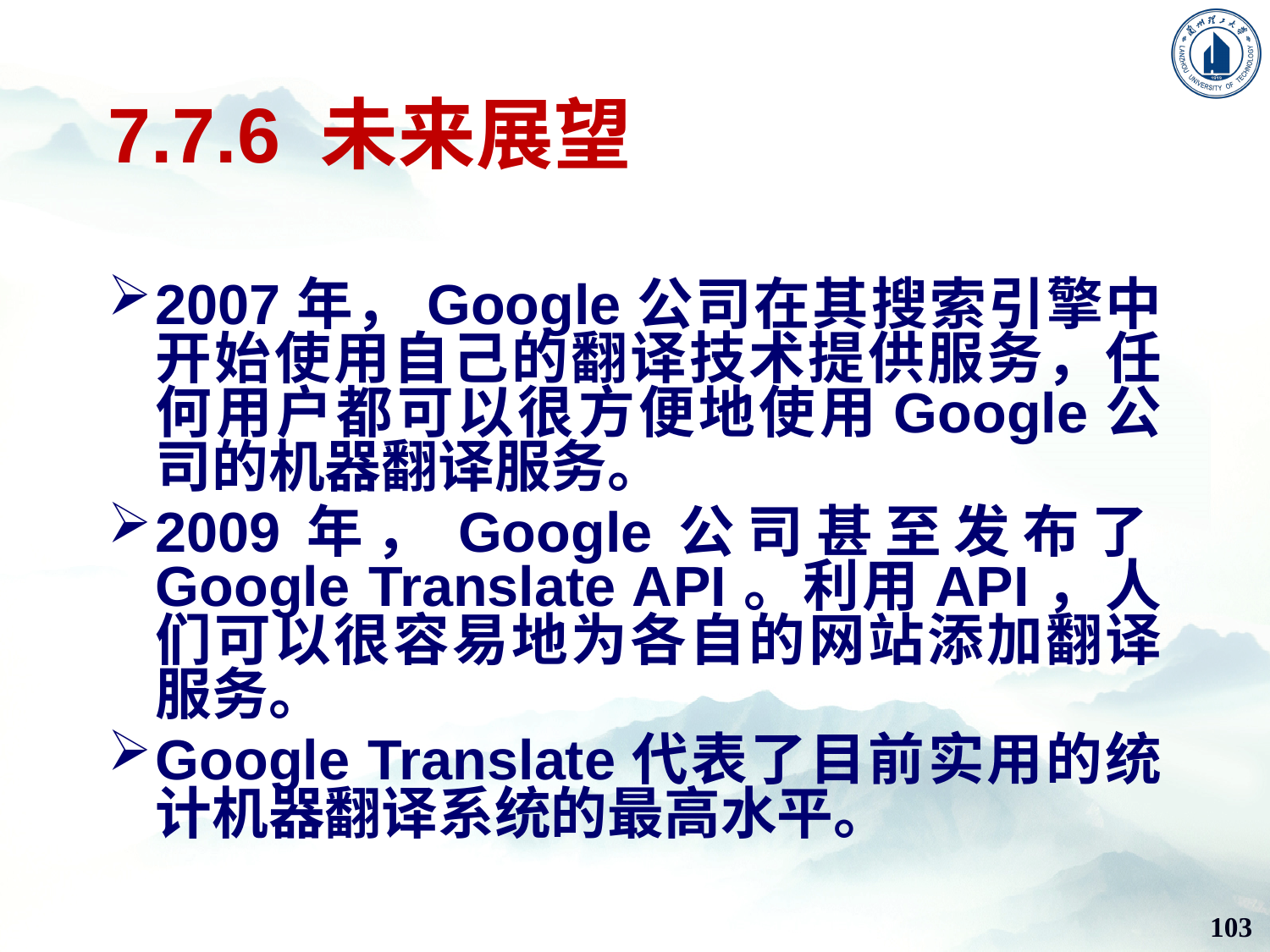

# 7.7.6 未来展望
2007年，Google公司在其搜索引擎中开始使用自己的翻译技术提供服务，任何用户都可以很方便地使用Google公司的机器翻译服务。
2009年，Google公司甚至发布了Google Translate API。利用API，人们可以很容易地为各自的网站添加翻译服务。
Google Translate代表了目前实用的统计机器翻译系统的最高水平。
103